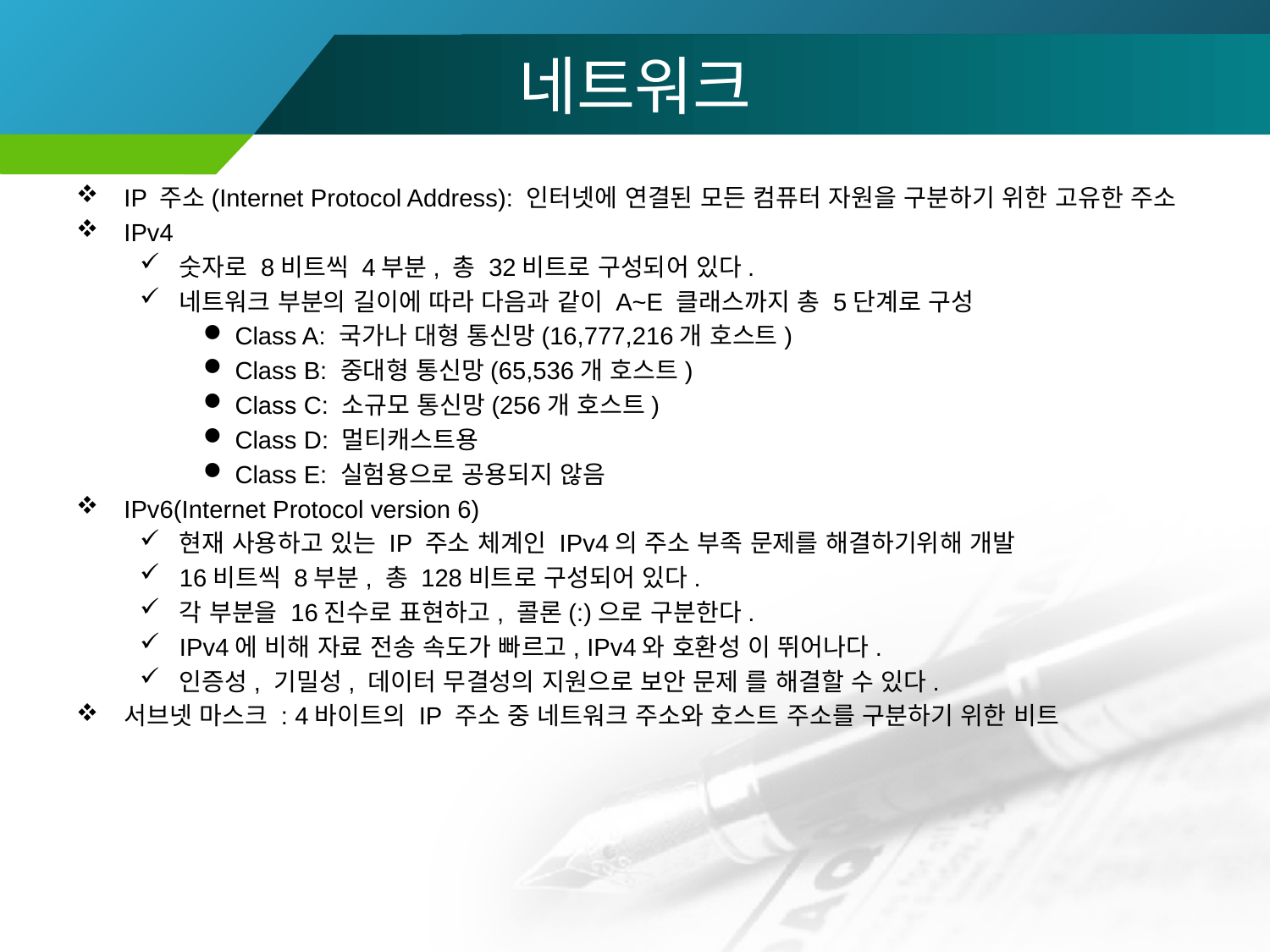

# 네트워크
IP 주소(Internet Protocol Address): 인터넷에 연결된 모든 컴퓨터 자원을 구분하기 위한 고유한 주소
IPv4
숫자로 8비트씩 4부분, 총 32비트로 구성되어 있다.
네트워크 부분의 길이에 따라 다음과 같이 A~E 클래스까지 총 5단계로 구성
Class A: 국가나 대형 통신망(16,777,216개 호스트)
Class B: 중대형 통신망(65,536개 호스트)
Class C: 소규모 통신망(256개 호스트)
Class D: 멀티캐스트용
Class E: 실험용으로 공용되지 않음
IPv6(Internet Protocol version 6)
현재 사용하고 있는 IP 주소 체계인 IPv4의 주소 부족 문제를 해결하기위해 개발
16비트씩 8부분, 총 128비트로 구성되어 있다.
각 부분을 16진수로 표현하고, 콜론(:)으로 구분한다.
IPv4에 비해 자료 전송 속도가 빠르고, IPv4와 호환성 이 뛰어나다.
인증성, 기밀성, 데이터 무결성의 지원으로 보안 문제 를 해결할 수 있다.
서브넷 마스크 : 4바이트의 IP 주소 중 네트워크 주소와 호스트 주소를 구분하기 위한 비트